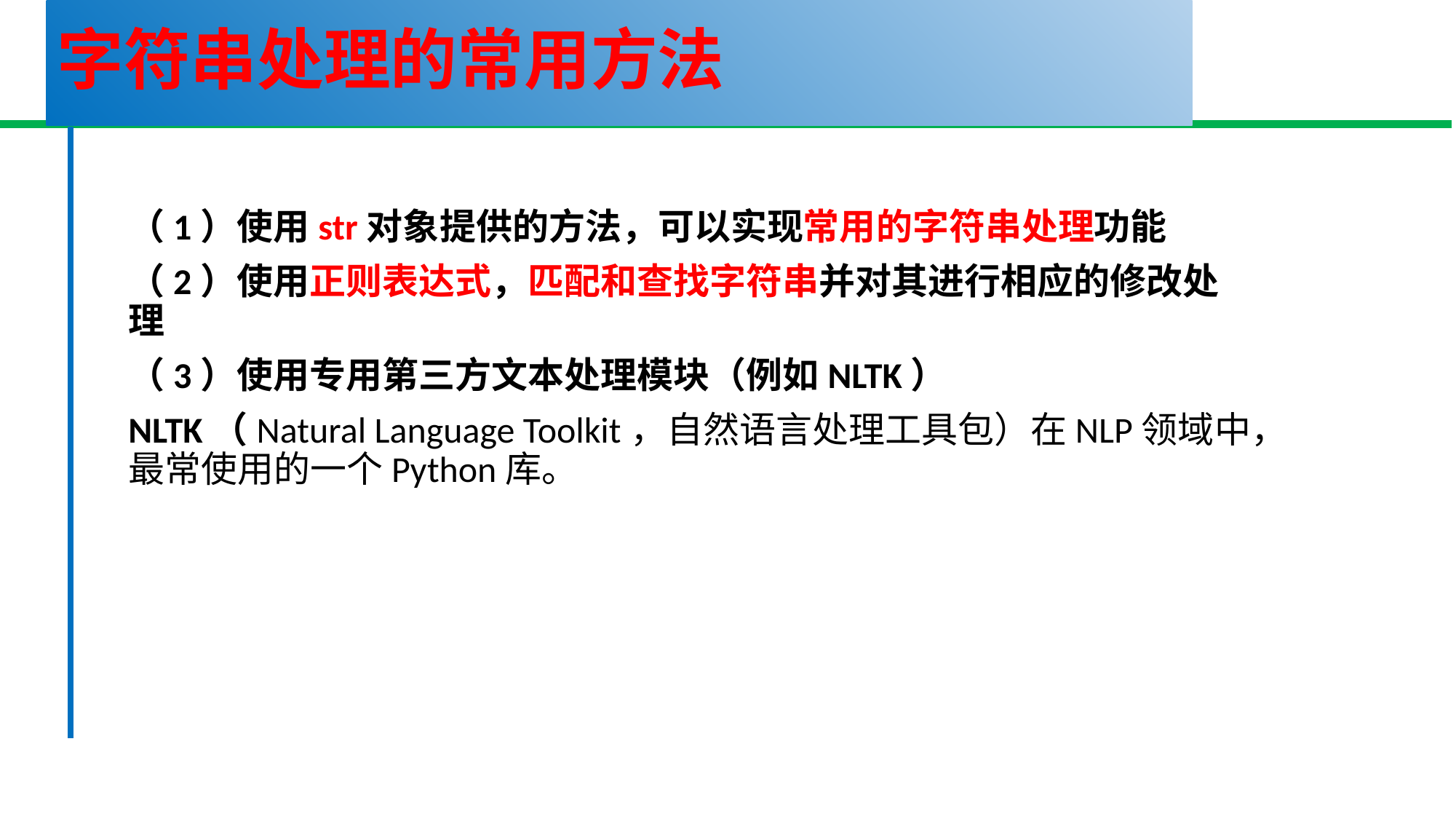

# 字符串处理的常用方法
（1）使用str对象提供的方法，可以实现常用的字符串处理功能
（2）使用正则表达式，匹配和查找字符串并对其进行相应的修改处理
（3）使用专用第三方文本处理模块（例如NLTK）
NLTK（Natural Language Toolkit，自然语言处理工具包）在NLP领域中，最常使用的一个Python库。